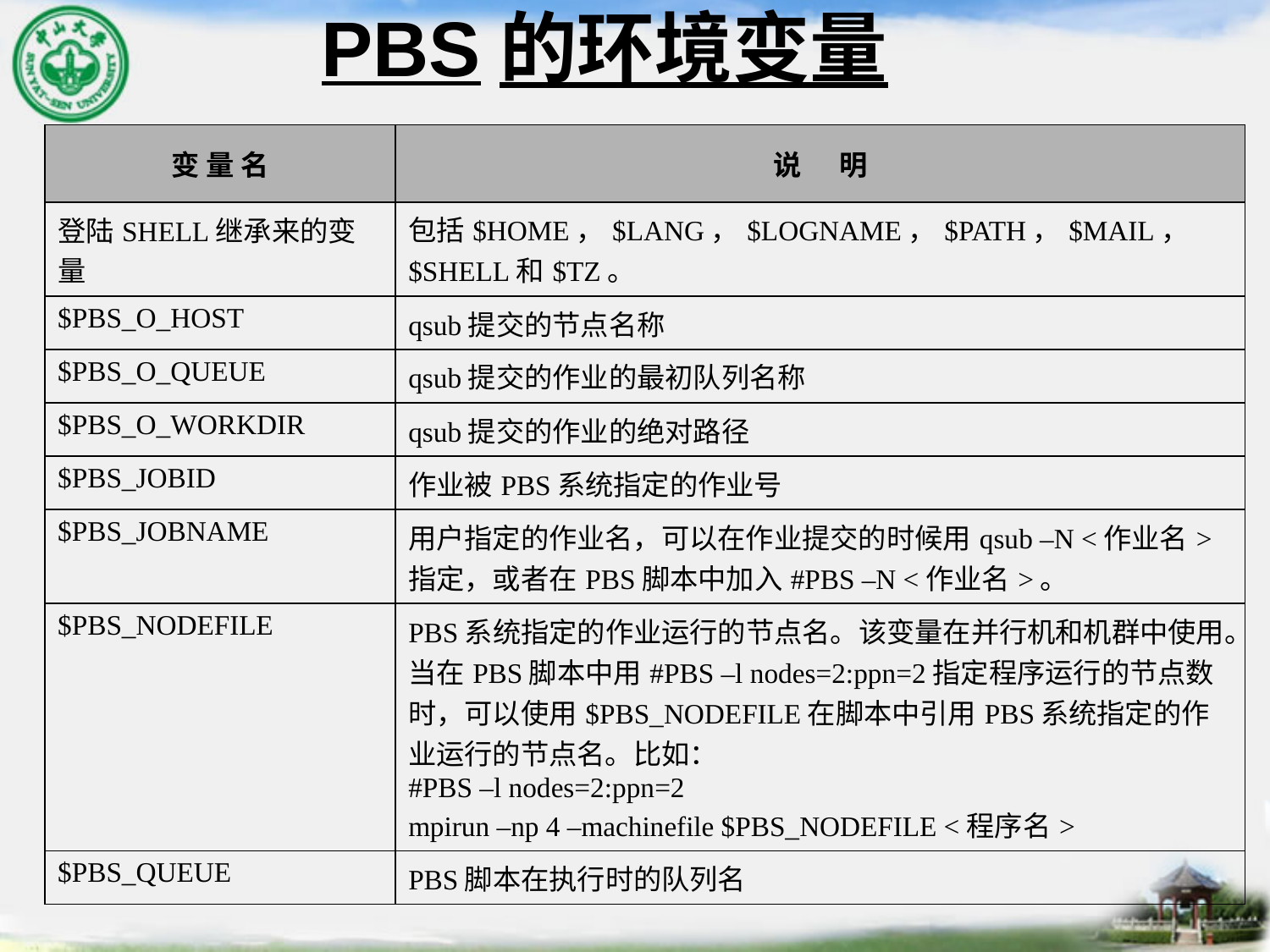

# PBS的环境变量
| 变 量 名 | 说 明 |
| --- | --- |
| 登陆SHELL继承来的变量 | 包括$HOME，$LANG，$LOGNAME，$PATH，$MAIL，$SHELL和$TZ。 |
| $PBS\_O\_HOST | qsub提交的节点名称 |
| $PBS\_O\_QUEUE | qsub提交的作业的最初队列名称 |
| $PBS\_O\_WORKDIR | qsub提交的作业的绝对路径 |
| $PBS\_JOBID | 作业被PBS系统指定的作业号 |
| $PBS\_JOBNAME | 用户指定的作业名，可以在作业提交的时候用qsub –N <作业名>指定，或者在PBS脚本中加入#PBS –N <作业名>。 |
| $PBS\_NODEFILE | PBS系统指定的作业运行的节点名。该变量在并行机和机群中使用。当在PBS脚本中用#PBS –l nodes=2:ppn=2指定程序运行的节点数时，可以使用$PBS\_NODEFILE在脚本中引用PBS系统指定的作业运行的节点名。比如： #PBS –l nodes=2:ppn=2 mpirun –np 4 –machinefile $PBS\_NODEFILE <程序名> |
| $PBS\_QUEUE | PBS脚本在执行时的队列名 |